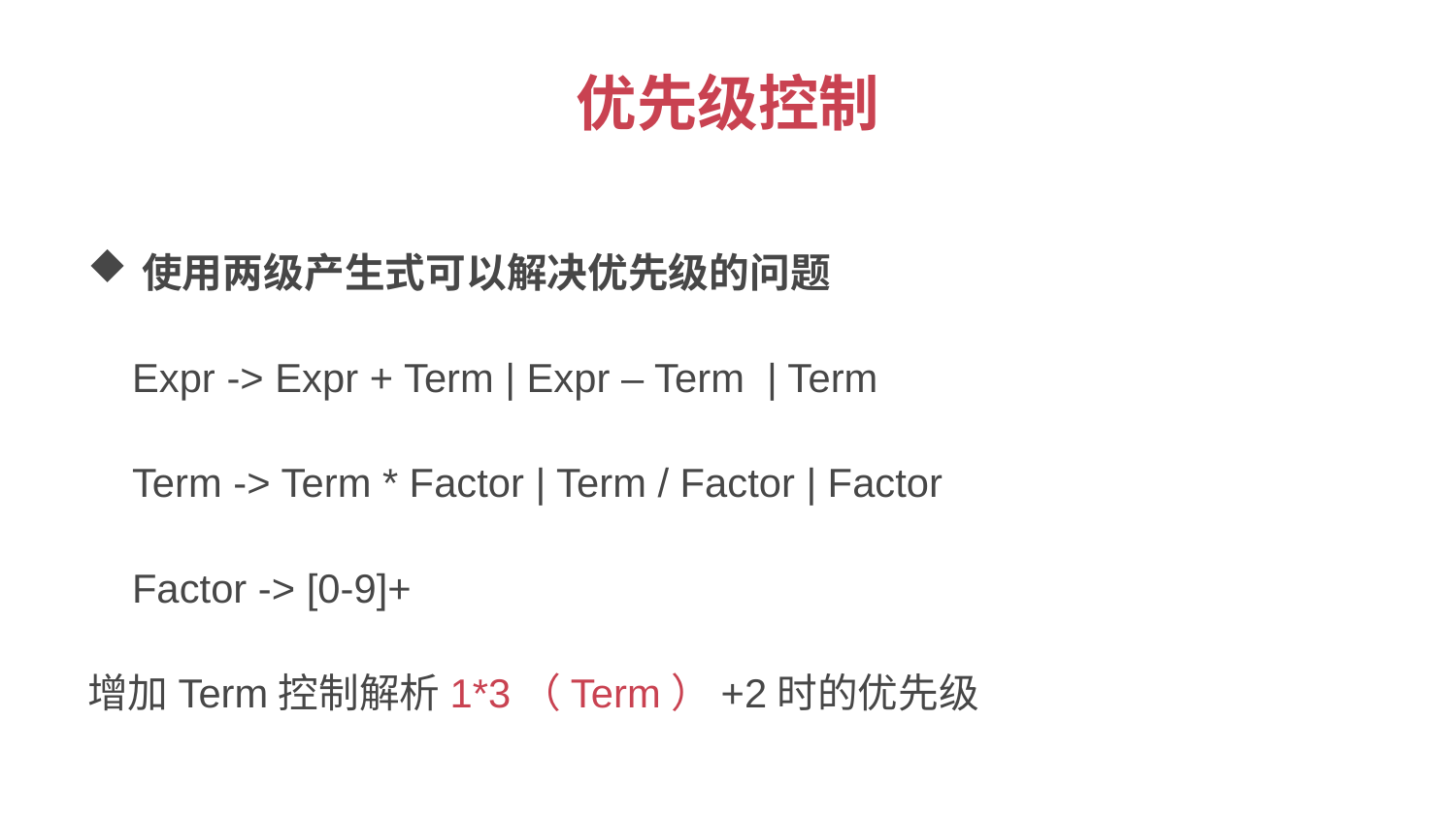

# 优先级控制
使用两级产生式可以解决优先级的问题
    Expr -> Expr + Term | Expr – Term  | Term
    Term -> Term * Factor | Term / Factor | Factor
    Factor -> [0-9]+
增加Term控制解析1*3（Term）+2时的优先级